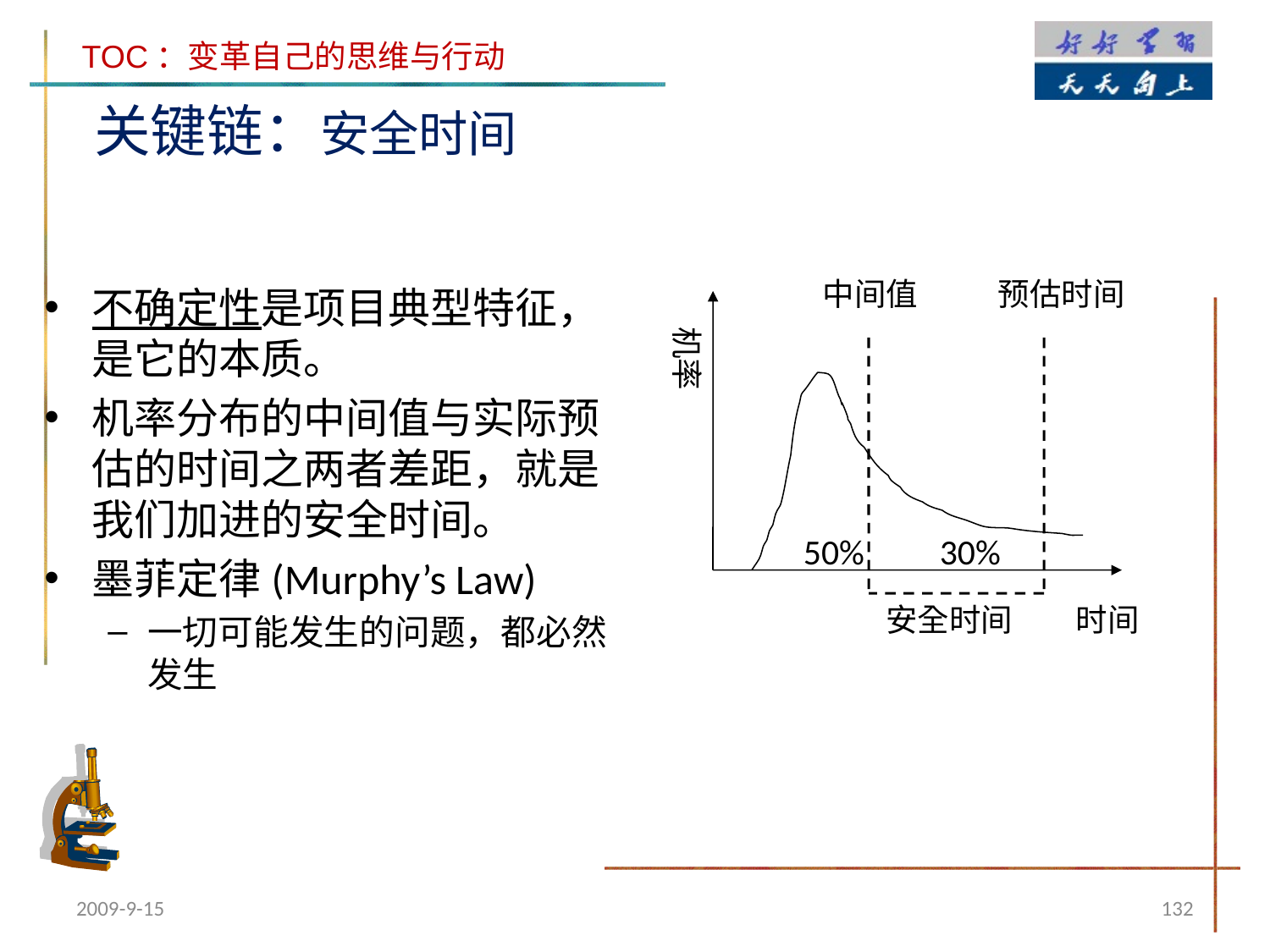

关键链：安全时间
中间值
预估时间

机率

50%
30%

安全时间
时间
不确定性是项目典型特征，是它的本质。
机率分布的中间值与实际预估的时间之两者差距，就是我们加进的安全时间。
墨菲定律(Murphy’s Law)
一切可能发生的问题，都必然发生
2009-9-15
132